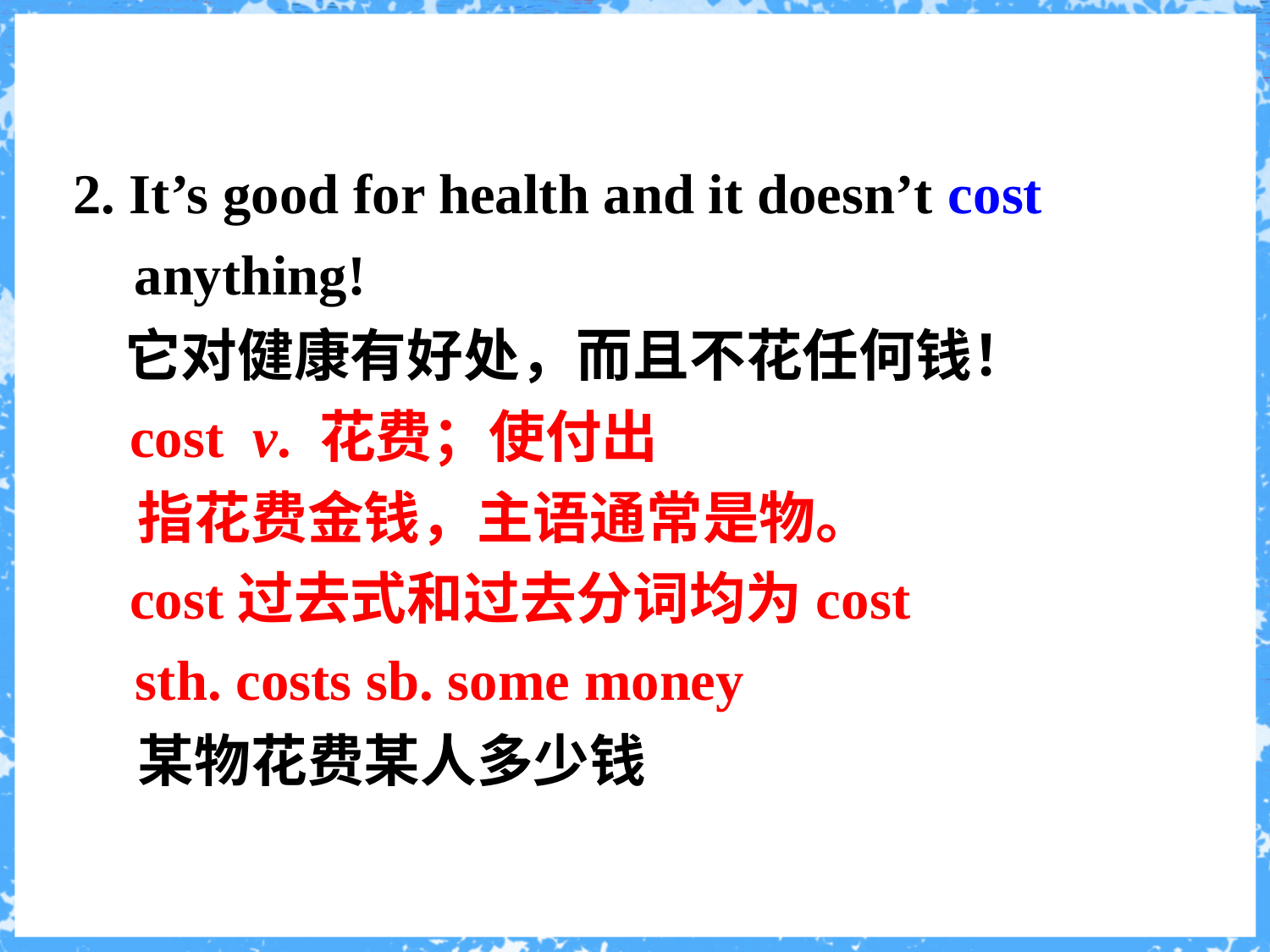

2. It’s good for health and it doesn’t cost anything!
   它对健康有好处，而且不花任何钱！
    cost  v. 花费；使付出
    指花费金钱，主语通常是物。
    cost过去式和过去分词均为cost
    sth. costs sb. some money
    某物花费某人多少钱